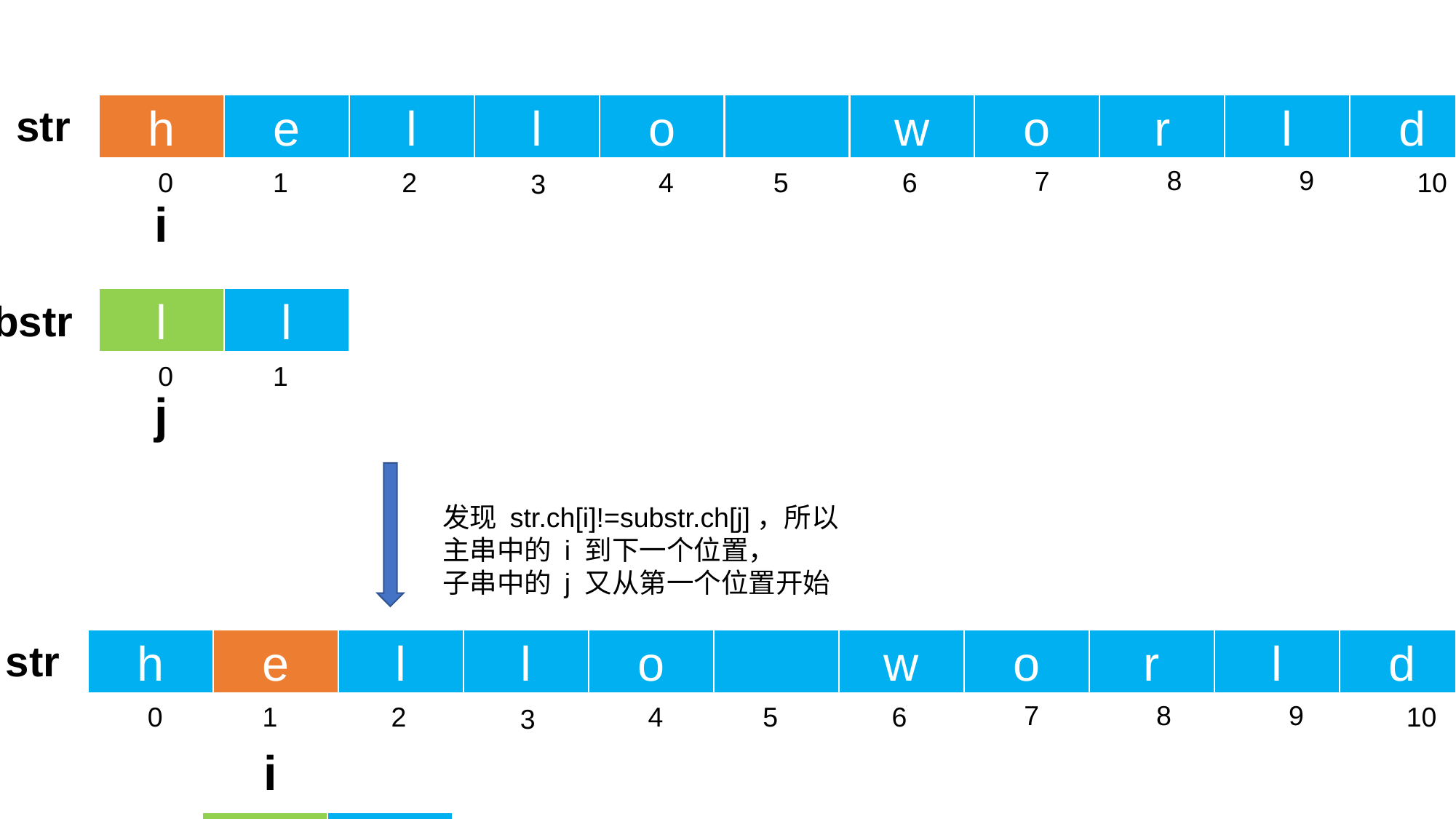

str
h
e
l
l
o

w
o
r
l
d

9
8
7
0
1
2
4
5
6
10
3
i
l
l
substr

0
1
j

发现 str.ch[i]!=substr.ch[j]，所以
主串中的 i 到下一个位置，
子串中的 j 又从第一个位置开始
str
h
e
l
l
o

w
o
r
l
d

9
8
7
0
1
2
4
5
6
10
3
i
l
l
substr

0
1
j

发现 str.ch[i]!=substr.ch[j]，所以
主串中的 i 到下一个位置，
子串中的 j 又从第一个位置开始
str
h
e
l
l
o

w
o
r
l
d

9
8
7
0
1
2
4
5
6
10
3
i
l
l
substr

0
1
j
发现 str.ch[i]==substr.ch[j]，所以
主串中的 i 到下一个位置，
子串中的 j 到下一个位置

str
h
e
l
l
o

w
o
r
l
d

9
8
7
0
1
2
4
5
6
10
3
i
l
l
substr

0
1
j
发现 str.ch[i]==substr.ch[j]，所以
主串中的 i 到下一个位置，
子串中的 j 到下一个位置

str
h
e
l
l
o

w
o
r
l
d

9
8
7
0
1
2
4
5
6
10
3
i
l
l
substr

0
1
j

此时 j==substr.length=2，所以结束循环
返回子串在主串中第一次出现的位置 i-j=4-2=2
str
h
e
l
l
o

w
o
r
l
d

9
8
7
0
1
2
4
5
6
10
3
l
l
substr

0
1